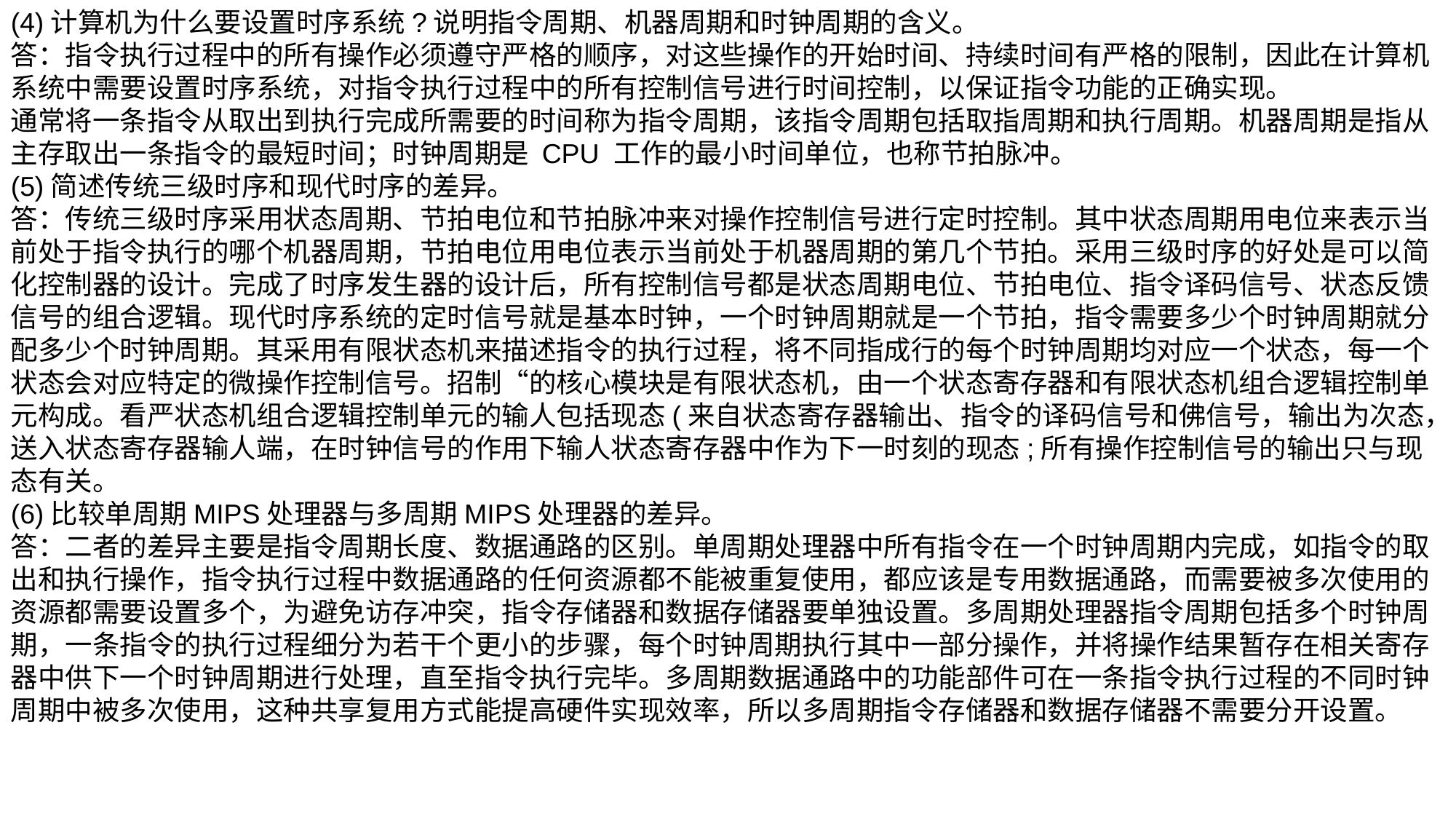

(4)计算机为什么要设置时序系统?说明指令周期、机器周期和时钟周期的含义。
答：指令执行过程中的所有操作必须遵守严格的顺序，对这些操作的开始时间、持续时间有严格的限制，因此在计算机系统中需要设置时序系统，对指令执行过程中的所有控制信号进行时间控制，以保证指令功能的正确实现。
通常将一条指令从取出到执行完成所需要的时间称为指令周期，该指令周期包括取指周期和执行周期。机器周期是指从主存取出一条指令的最短时间；时钟周期是 CPU 工作的最小时间单位，也称节拍脉冲。
(5)简述传统三级时序和现代时序的差异。
答：传统三级时序采用状态周期、节拍电位和节拍脉冲来对操作控制信号进行定时控制。其中状态周期用电位来表示当前处于指令执行的哪个机器周期，节拍电位用电位表示当前处于机器周期的第几个节拍。采用三级时序的好处是可以简化控制器的设计。完成了时序发生器的设计后，所有控制信号都是状态周期电位、节拍电位、指令译码信号、状态反馈信号的组合逻辑。现代时序系统的定时信号就是基本时钟，一个时钟周期就是一个节拍，指令需要多少个时钟周期就分配多少个时钟周期。其采用有限状态机来描述指令的执行过程，将不同指成行的每个时钟周期均对应一个状态，每一个状态会对应特定的微操作控制信号。招制“的核心模块是有限状态机，由一个状态寄存器和有限状态机组合逻辑控制单元构成。看严状态机组合逻辑控制单元的输人包括现态(来自状态寄存器输出、指令的译码信号和佛信号，输出为次态，送入状态寄存器输人端，在时钟信号的作用下输人状态寄存器中作为下一时刻的现态;所有操作控制信号的输出只与现态有关。
(6)比较单周期MIPS处理器与多周期MIPS处理器的差异。
答：二者的差异主要是指令周期长度、数据通路的区别。单周期处理器中所有指令在一个时钟周期内完成，如指令的取出和执行操作，指令执行过程中数据通路的任何资源都不能被重复使用，都应该是专用数据通路，而需要被多次使用的资源都需要设置多个，为避免访存冲突，指令存储器和数据存储器要单独设置。多周期处理器指令周期包括多个时钟周期，一条指令的执行过程细分为若干个更小的步骤，每个时钟周期执行其中一部分操作，并将操作结果暂存在相关寄存器中供下一个时钟周期进行处理，直至指令执行完毕。多周期数据通路中的功能部件可在一条指令执行过程的不同时钟周期中被多次使用，这种共享复用方式能提高硬件实现效率，所以多周期指令存储器和数据存储器不需要分开设置。